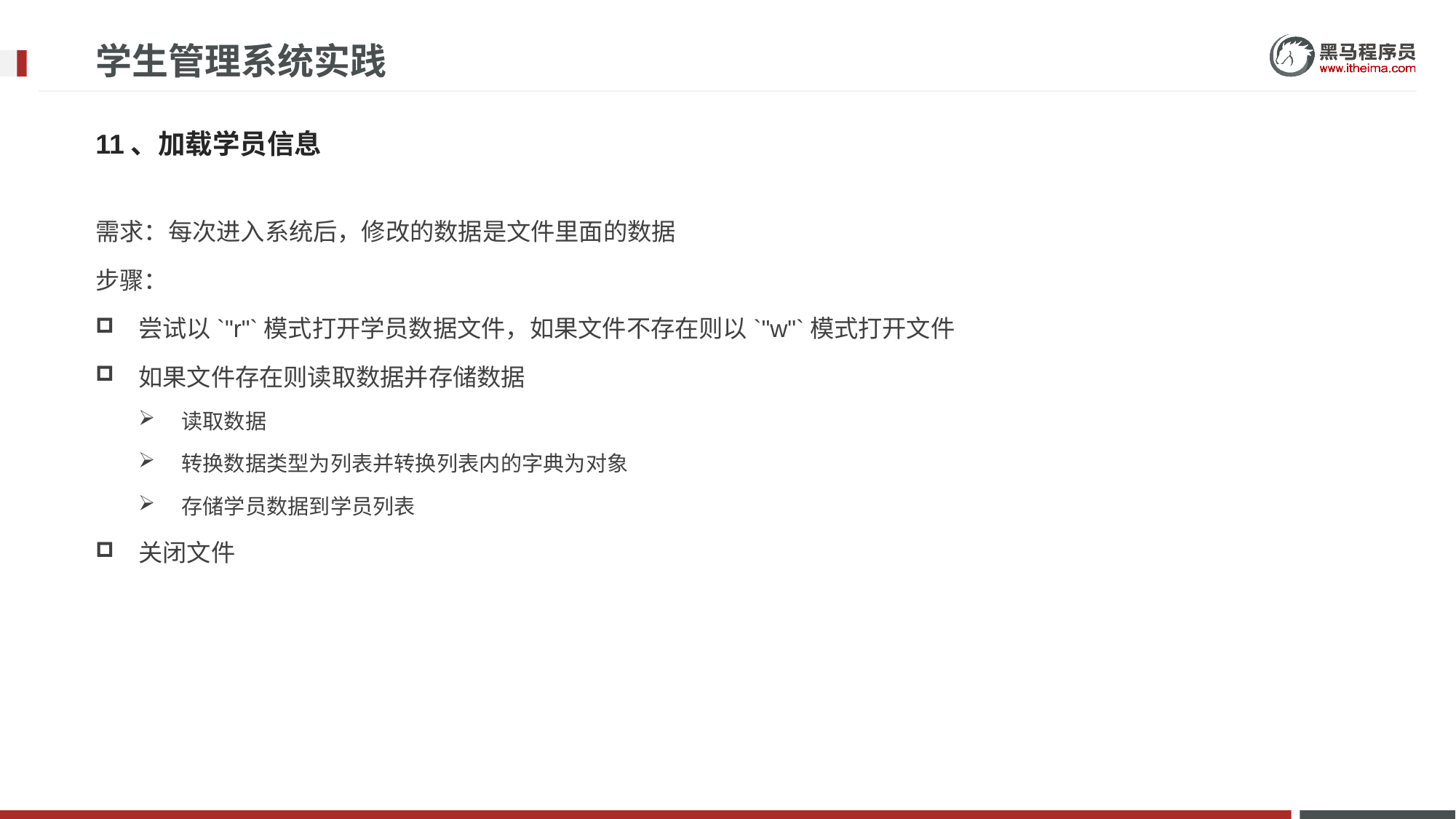

# 学生管理系统实践
11、加载学员信息
需求：每次进入系统后，修改的数据是文件里面的数据
步骤：
尝试以`"r"`模式打开学员数据文件，如果文件不存在则以`"w"`模式打开文件
如果文件存在则读取数据并存储数据
读取数据
转换数据类型为列表并转换列表内的字典为对象
存储学员数据到学员列表
关闭文件